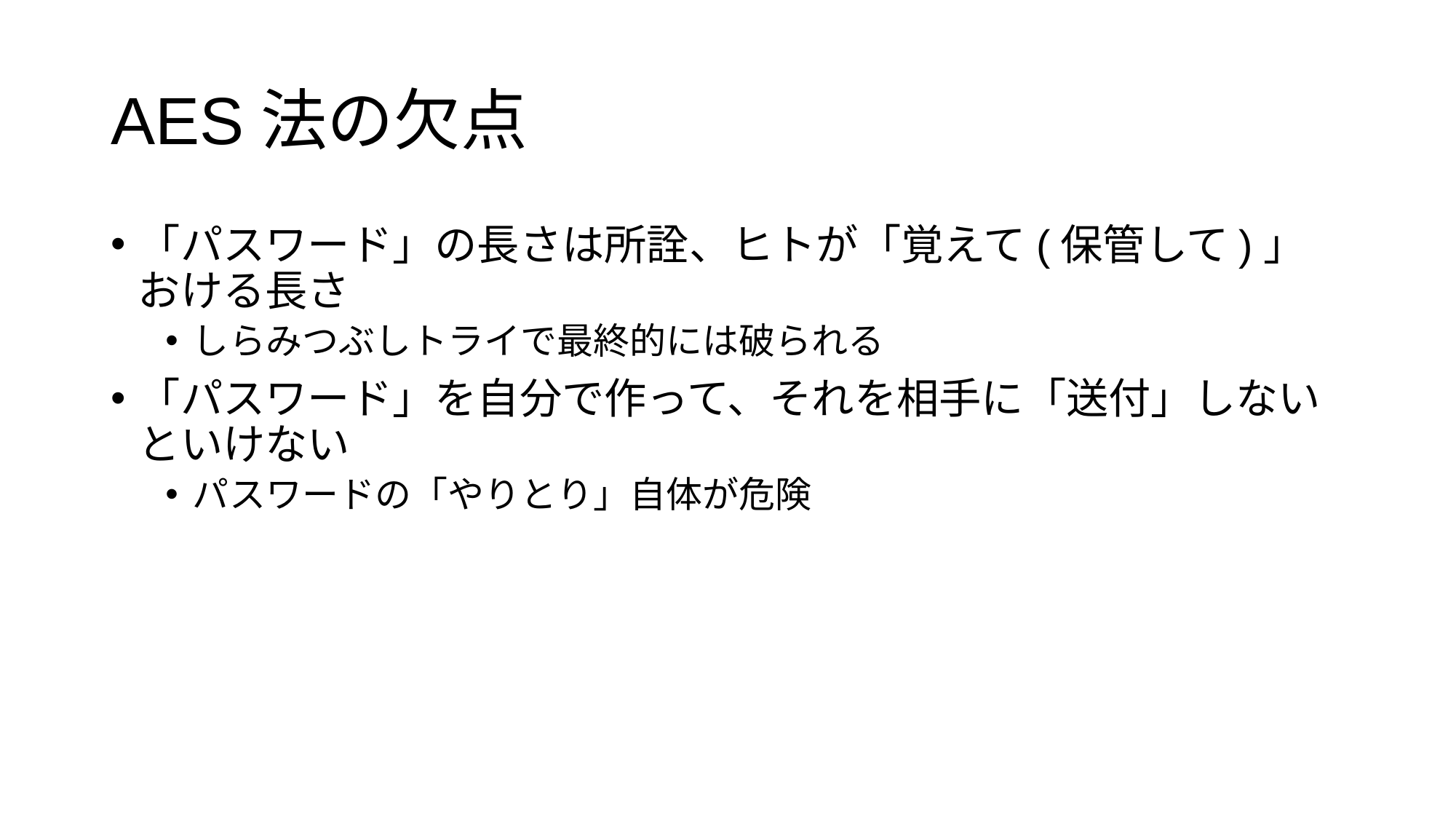

# AES法の欠点
「パスワード」の長さは所詮、ヒトが「覚えて(保管して)」おける長さ
しらみつぶしトライで最終的には破られる
「パスワード」を自分で作って、それを相手に「送付」しないといけない
パスワードの「やりとり」自体が危険